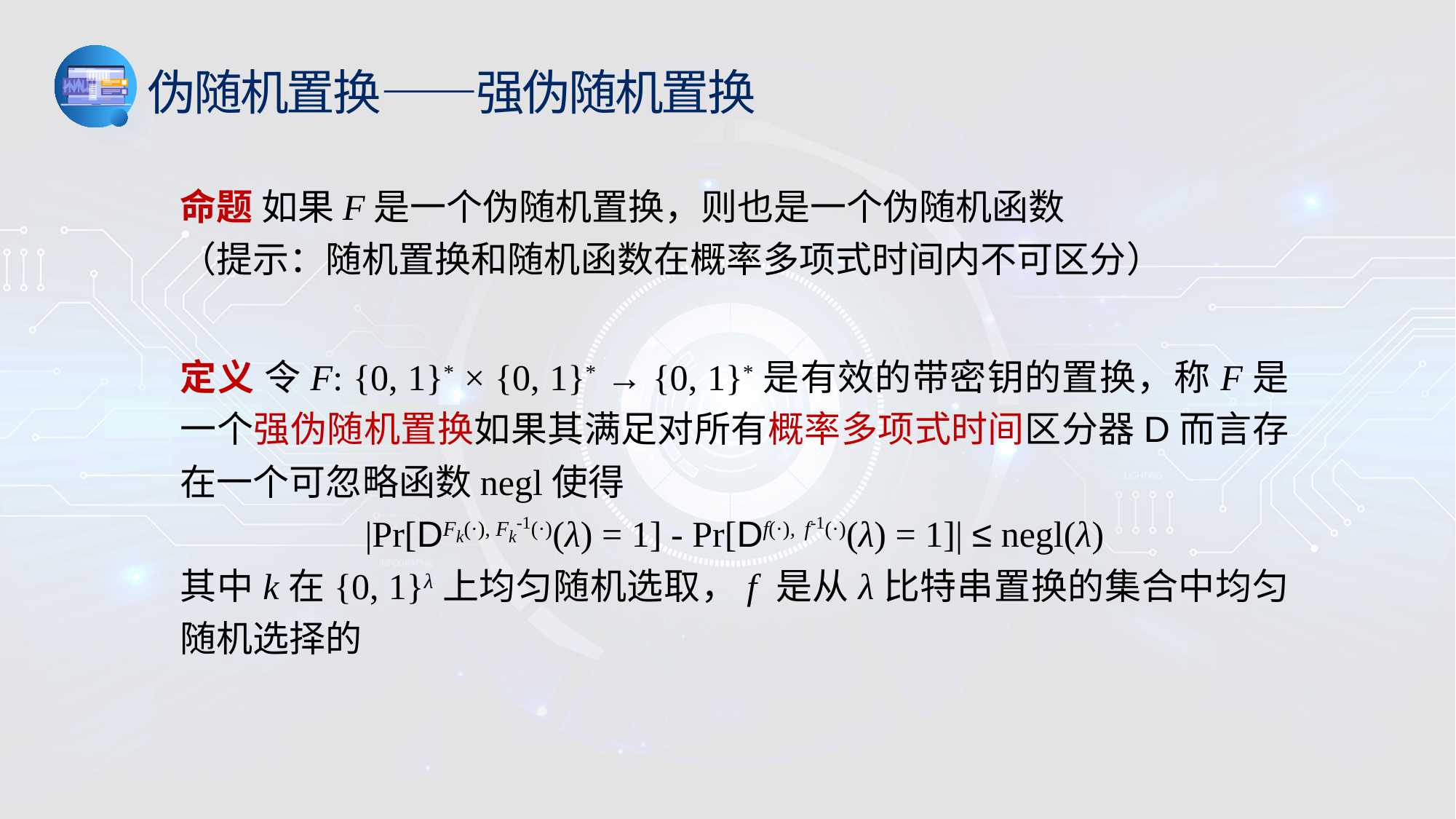

伪随机置换——强伪随机置换

命题 如果F是一个伪随机置换，则也是一个伪随机函数
（提示：随机置换和随机函数在概率多项式时间内不可区分）
定义 令F: {0, 1}* × {0, 1}* → {0, 1}*是有效的带密钥的置换，称F是一个强伪随机置换如果其满足对所有概率多项式时间区分器D而言存在一个可忽略函数negl使得
|Pr[DFk(·), Fk-1(·)(λ) = 1] - Pr[Df(·), f-1(·)(λ) = 1]| ≤ negl(λ)
其中k在{0, 1}λ上均匀随机选取，f 是从λ比特串置换的集合中均匀随机选择的